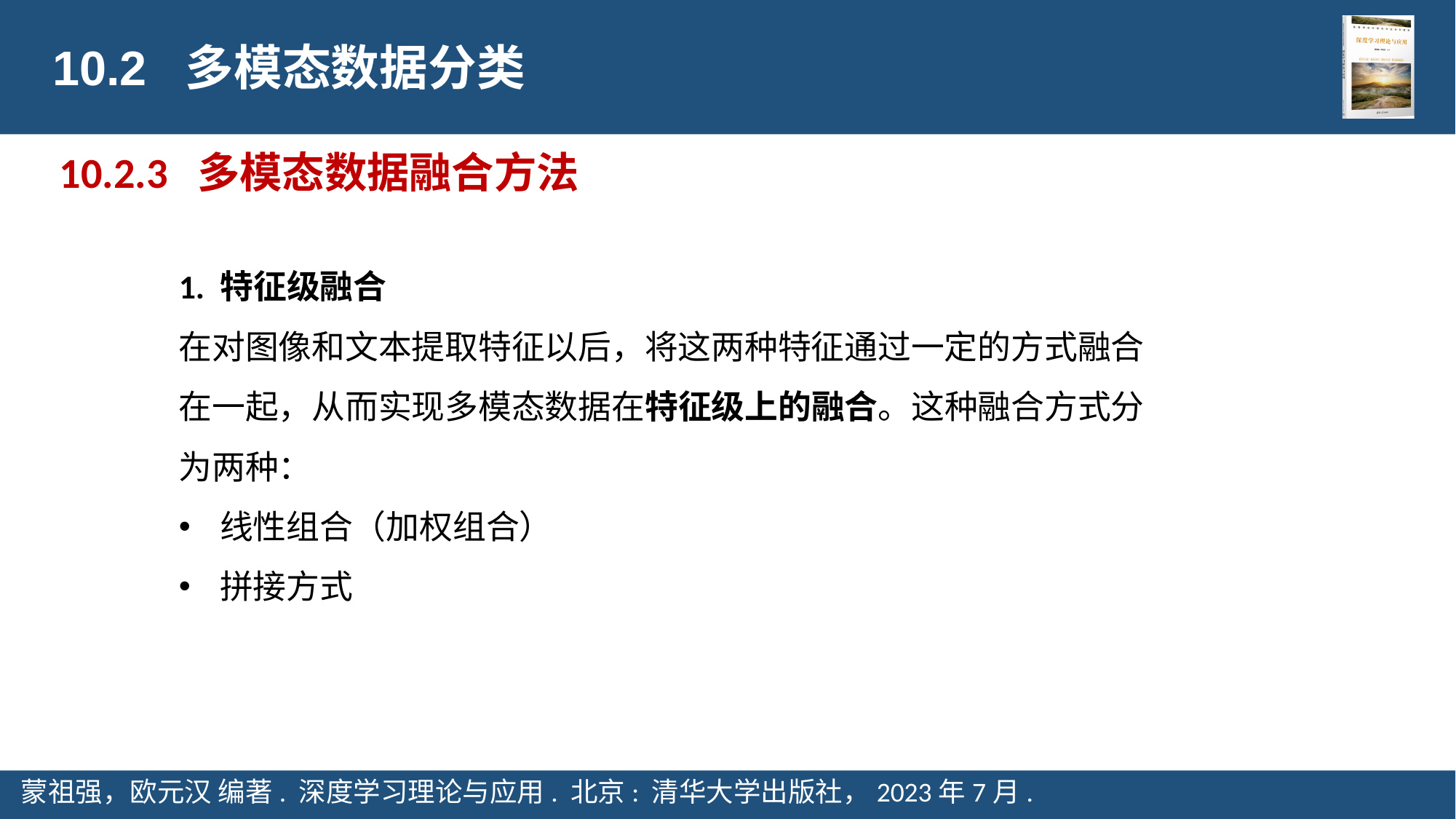

10.2  多模态数据分类
10.2.3  多模态数据融合方法
1. 特征级融合
在对图像和文本提取特征以后，将这两种特征通过一定的方式融合在一起，从而实现多模态数据在特征级上的融合。这种融合方式分为两种：
线性组合（加权组合）
拼接方式